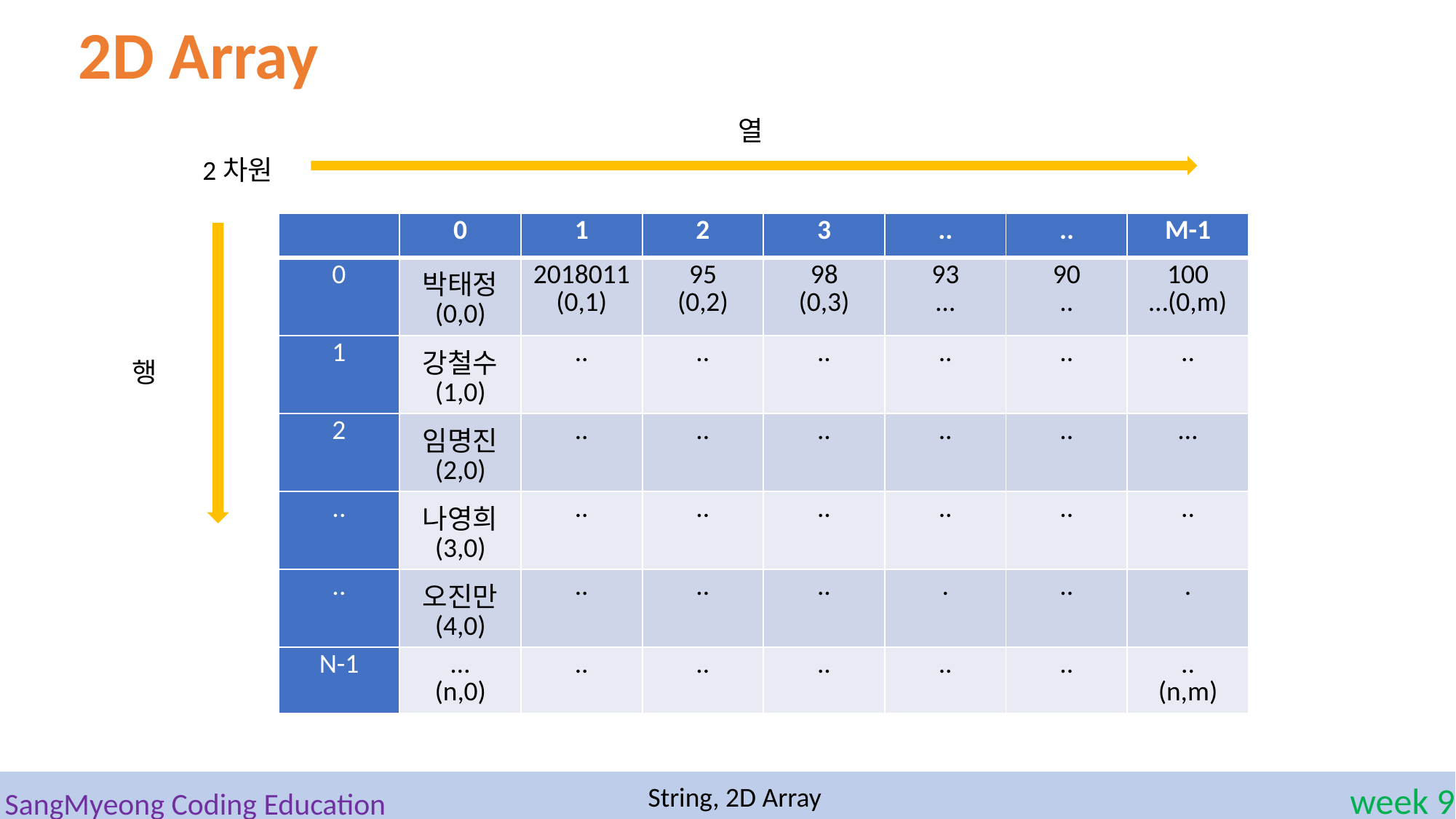

2D Array
열
2차원

|  | 0 | 1 | 2 | 3 | .. | .. | M-1 |
| --- | --- | --- | --- | --- | --- | --- | --- |
| 0 | 박태정 (0,0) | 2018011 (0,1) | 95 (0,2) | 98 (0,3) | 93 … | 90 .. | 100 …(0,m) |
| 1 | 강철수 (1,0) | .. | .. | .. | .. | .. | .. |
| 2 | 임명진 (2,0) | .. | .. | .. | .. | .. | … |
| .. | 나영희 (3,0) | .. | .. | .. | .. | .. | .. |
| .. | 오진만 (4,0) | .. | .. | .. | . | .. | . |
| N-1 | … (n,0) | .. | .. | .. | .. | .. | .. (n,m) |
행

String, 2D Array
# SangMyeong Coding Education
week 9